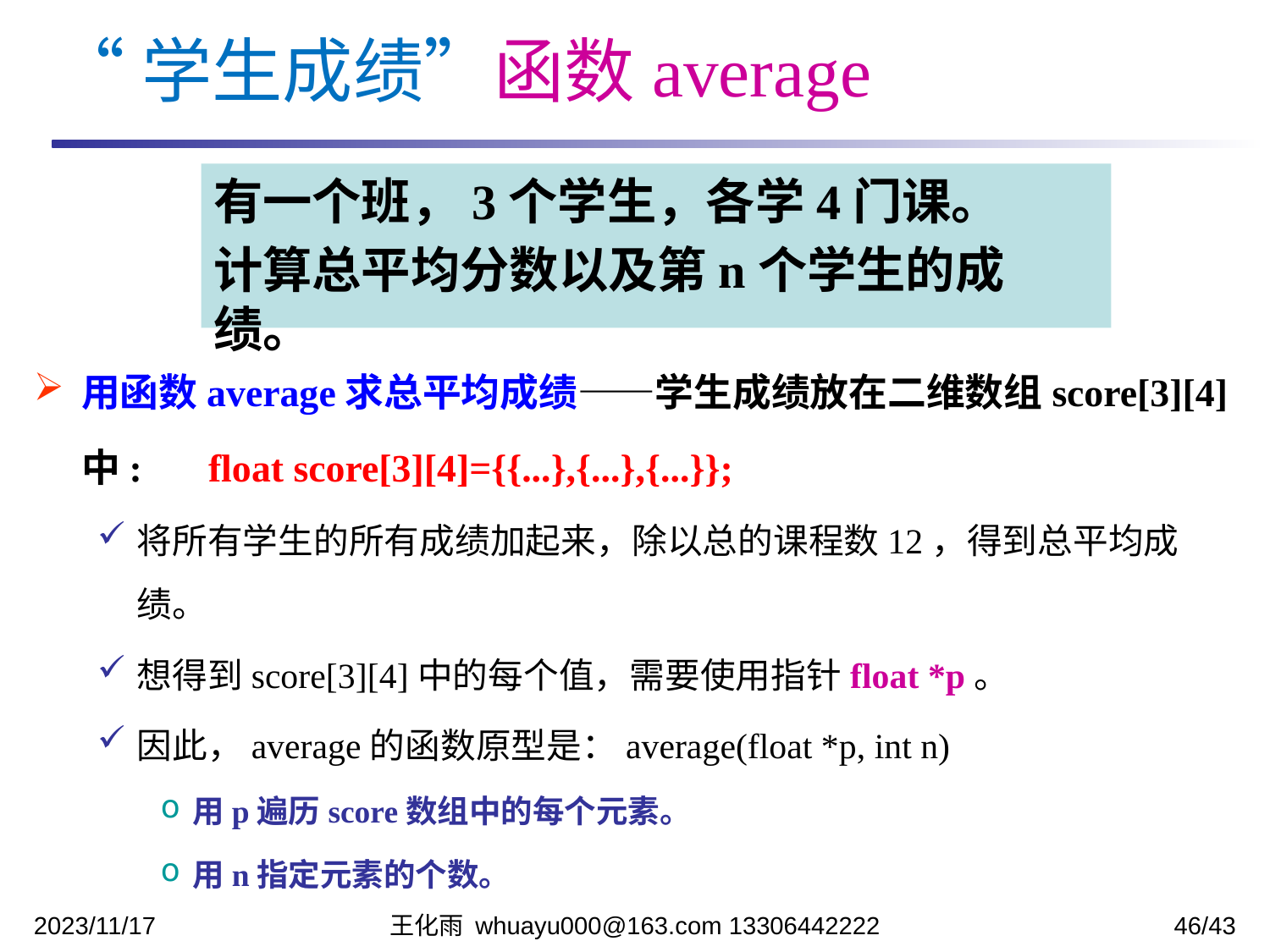

“学生成绩”函数average
有一个班，3个学生，各学4门课。
计算总平均分数以及第n个学生的成绩。
用函数average求总平均成绩——学生成绩放在二维数组score[3][4]中:	float score[3][4]={{...},{...},{...}};
将所有学生的所有成绩加起来，除以总的课程数12，得到总平均成绩。
想得到score[3][4]中的每个值，需要使用指针float *p。
因此，average的函数原型是：average(float *p, int n)
用p遍历score数组中的每个元素。
用n指定元素的个数。
2023/11/17
王化雨 whuayu000@163.com 13306442222
46/43